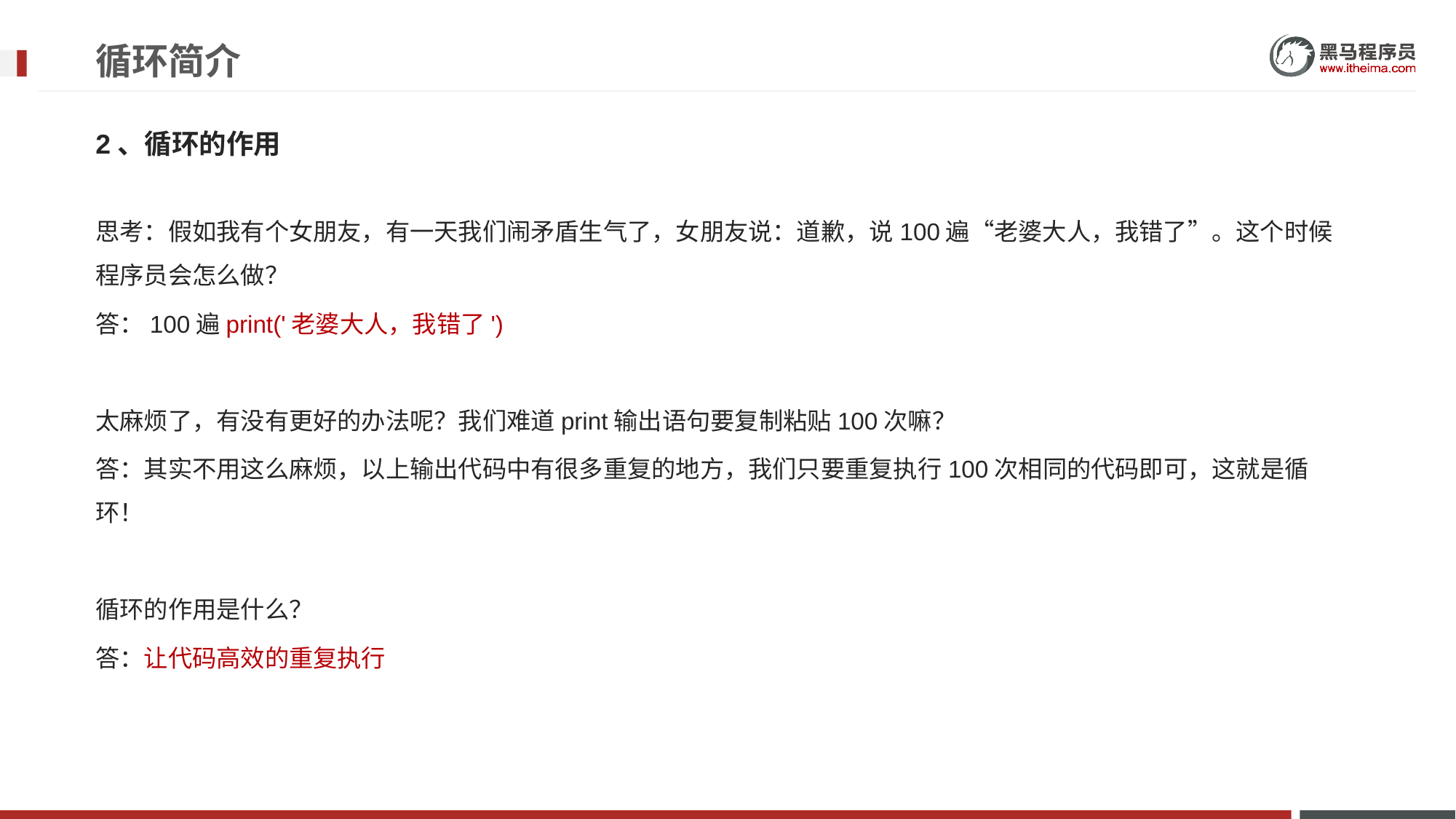

# 循环简介
2、循环的作用
思考：假如我有个女朋友，有一天我们闹矛盾生气了，女朋友说：道歉，说100遍“老婆大人，我错了”。这个时候程序员会怎么做？
答：100遍print('老婆大人，我错了')

太麻烦了，有没有更好的办法呢？我们难道print输出语句要复制粘贴100次嘛？
答：其实不用这么麻烦，以上输出代码中有很多重复的地方，我们只要重复执行100次相同的代码即可，这就是循环！

循环的作用是什么？
答：让代码高效的重复执行